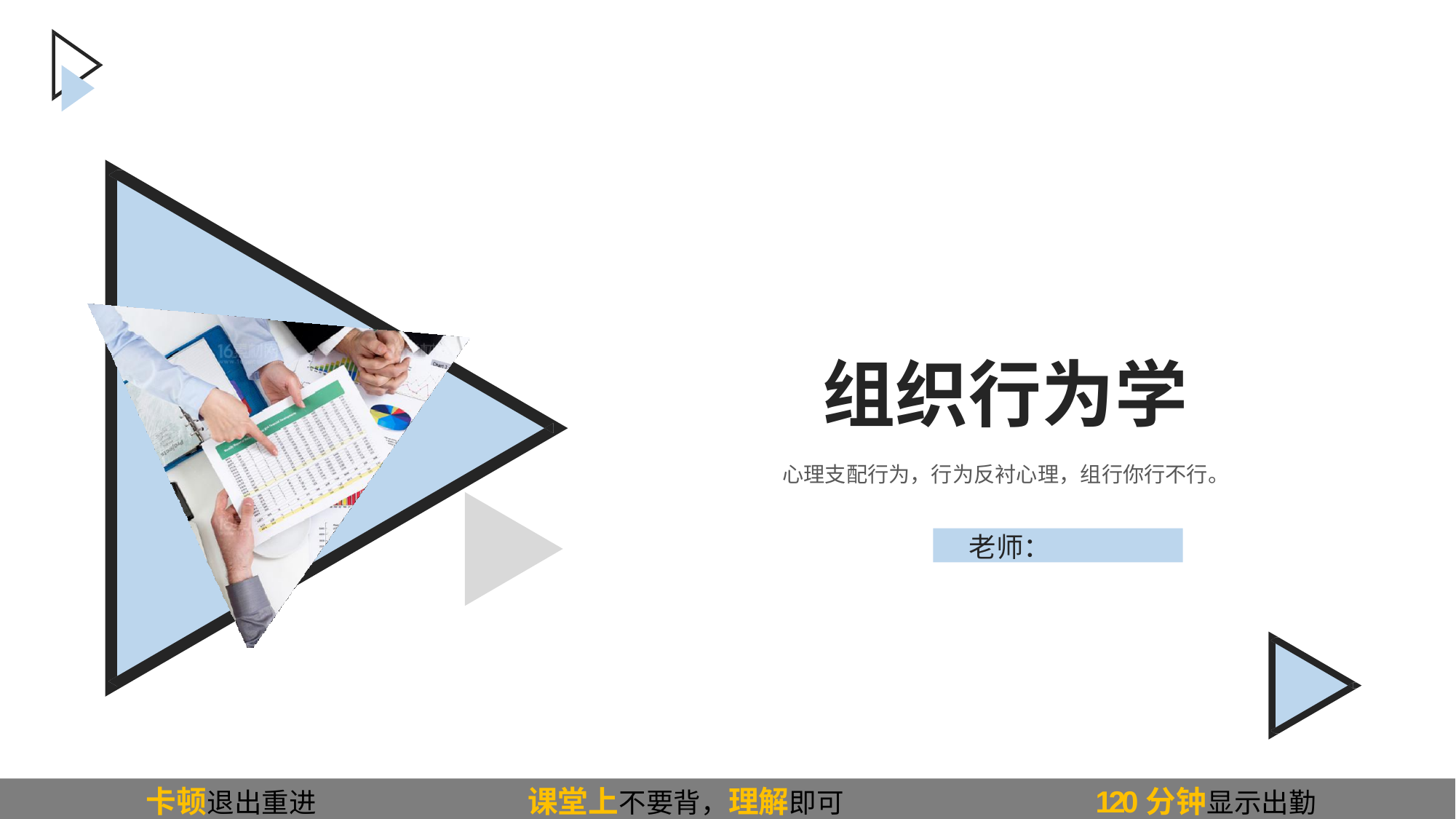

# 组织行为学
心理支配行为，行为反衬心理，组行你行不行。

老师：

卡顿退出重进
课堂上不要背，理解即可
120分钟显示出勤